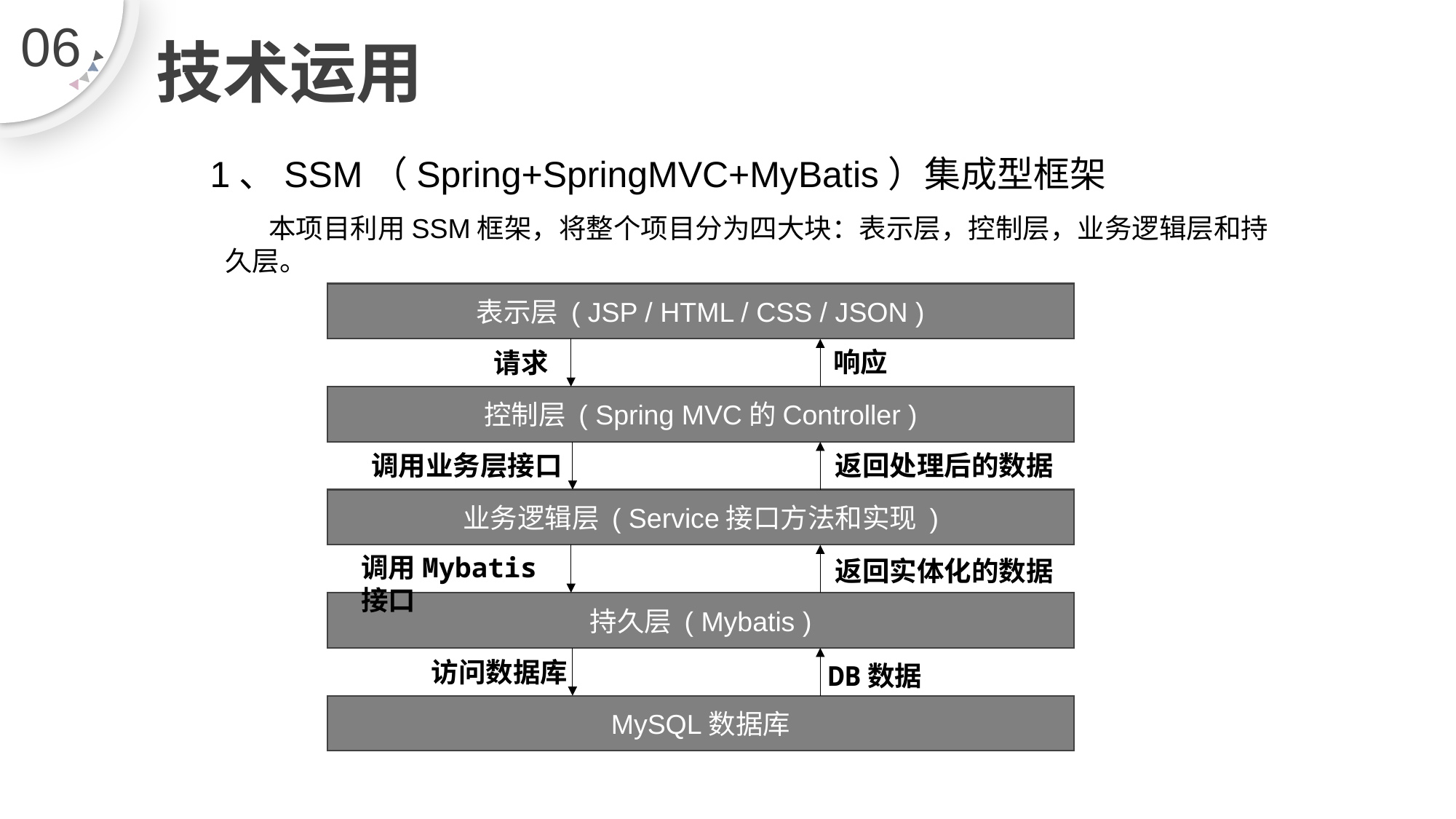

06
技术运用

1、SSM（Spring+SpringMVC+MyBatis）集成型框架
      本项目利用SSM框架，将整个项目分为四大块：表示层，控制层，业务逻辑层和持久层。
表示层 ( JSP / HTML / CSS / JSON )
响应
请求
控制层 ( Spring MVC的Controller )
返回处理后的数据
调用业务层接口
业务逻辑层 ( Service接口方法和实现 )
调用Mybatis接口
返回实体化的数据
持久层 ( Mybatis )
访问数据库
DB数据
MySQL数据库